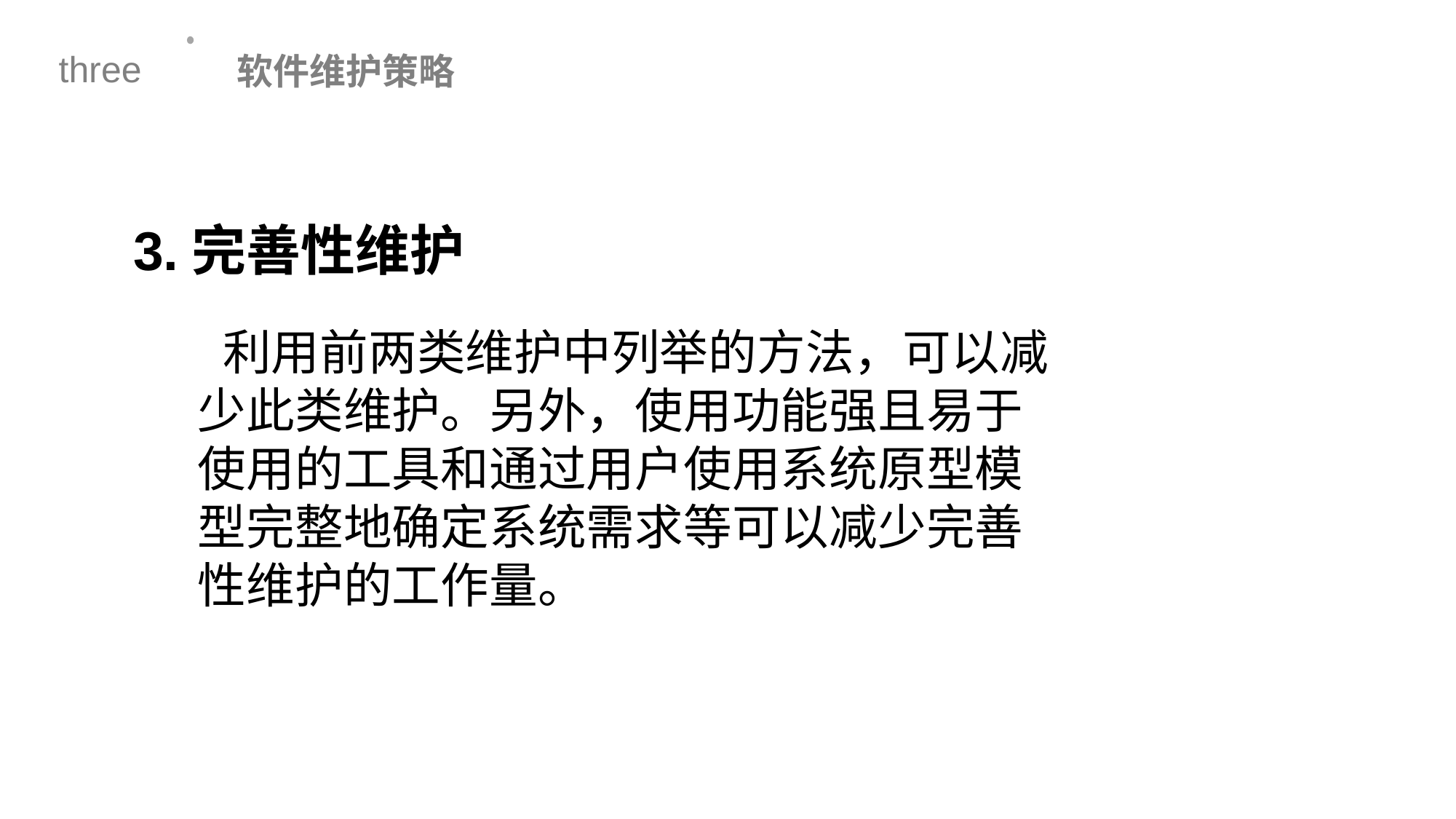

软件维护策略

three
3.完善性维护
  利用前两类维护中列举的方法，可以减少此类维护。另外，使用功能强且易于使用的工具和通过用户使用系统原型模型完整地确定系统需求等可以减少完善性维护的工作量。